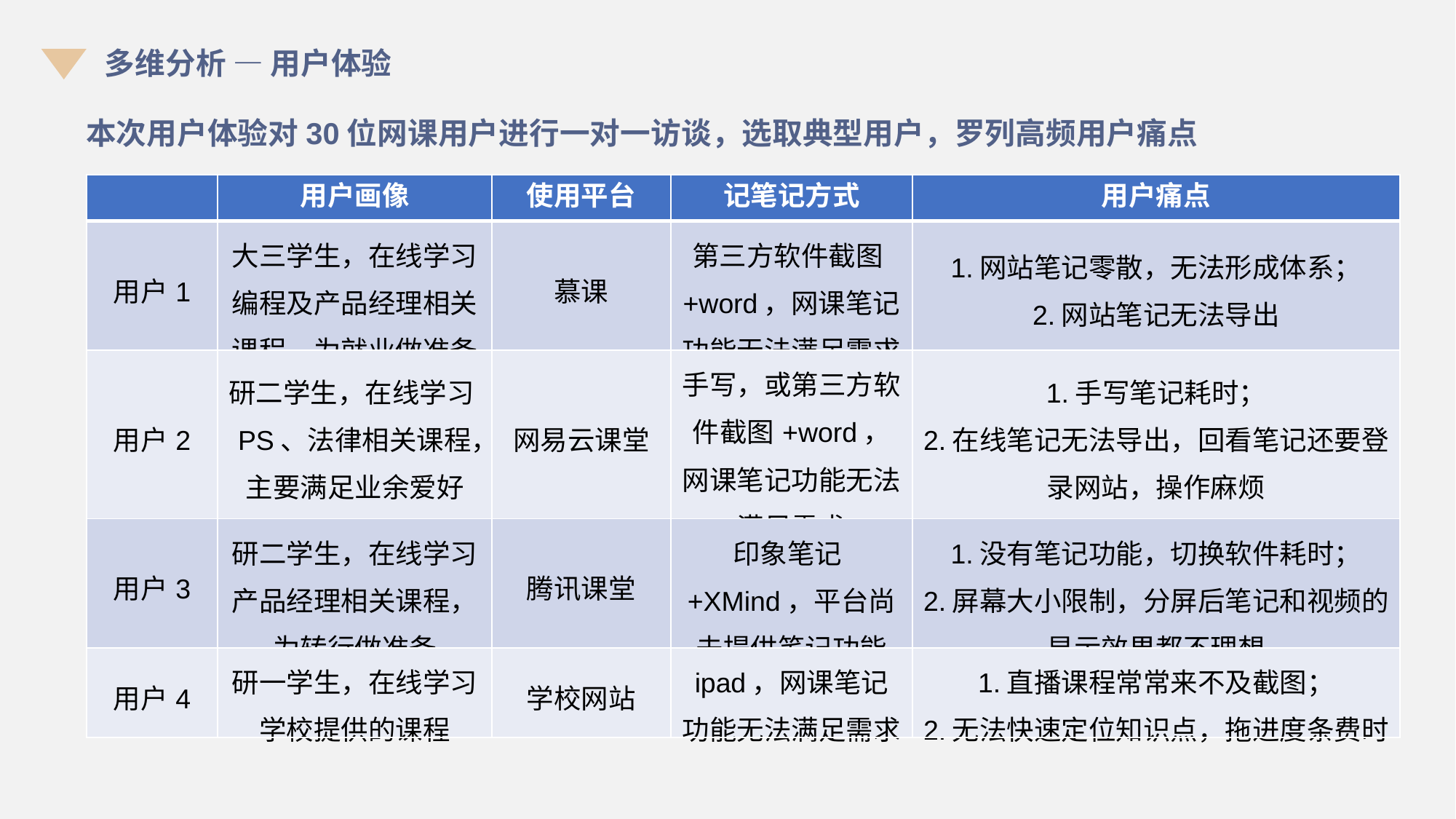

多维分析 — 用户体验

本次用户体验对30位网课用户进行一对一访谈，选取典型用户，罗列高频用户痛点
|  | 用户画像 | 使用平台 | 记笔记方式 | 用户痛点 |
| --- | --- | --- | --- | --- |
| 用户1 | 大三学生，在线学习编程及产品经理相关课程，为就业做准备 | 慕课 | 第三方软件截图+word，网课笔记功能无法满足需求 | 1.网站笔记零散，无法形成体系； 2.网站笔记无法导出 |
| 用户2 | 研二学生，在线学习PS、法律相关课程，主要满足业余爱好 | 网易云课堂 | 手写，或第三方软件截图+word，网课笔记功能无法满足需求 | 1.手写笔记耗时； 2.在线笔记无法导出，回看笔记还要登录网站，操作麻烦 |
| 用户3 | 研二学生，在线学习产品经理相关课程，为转行做准备 | 腾讯课堂 | 印象笔记+XMind，平台尚未提供笔记功能 | 1.没有笔记功能，切换软件耗时； 2.屏幕大小限制，分屏后笔记和视频的显示效果都不理想 |
| 用户4 | 研一学生，在线学习学校提供的课程 | 学校网站 | ipad，网课笔记功能无法满足需求 | 1.直播课程常常来不及截图； 2.无法快速定位知识点，拖进度条费时 |